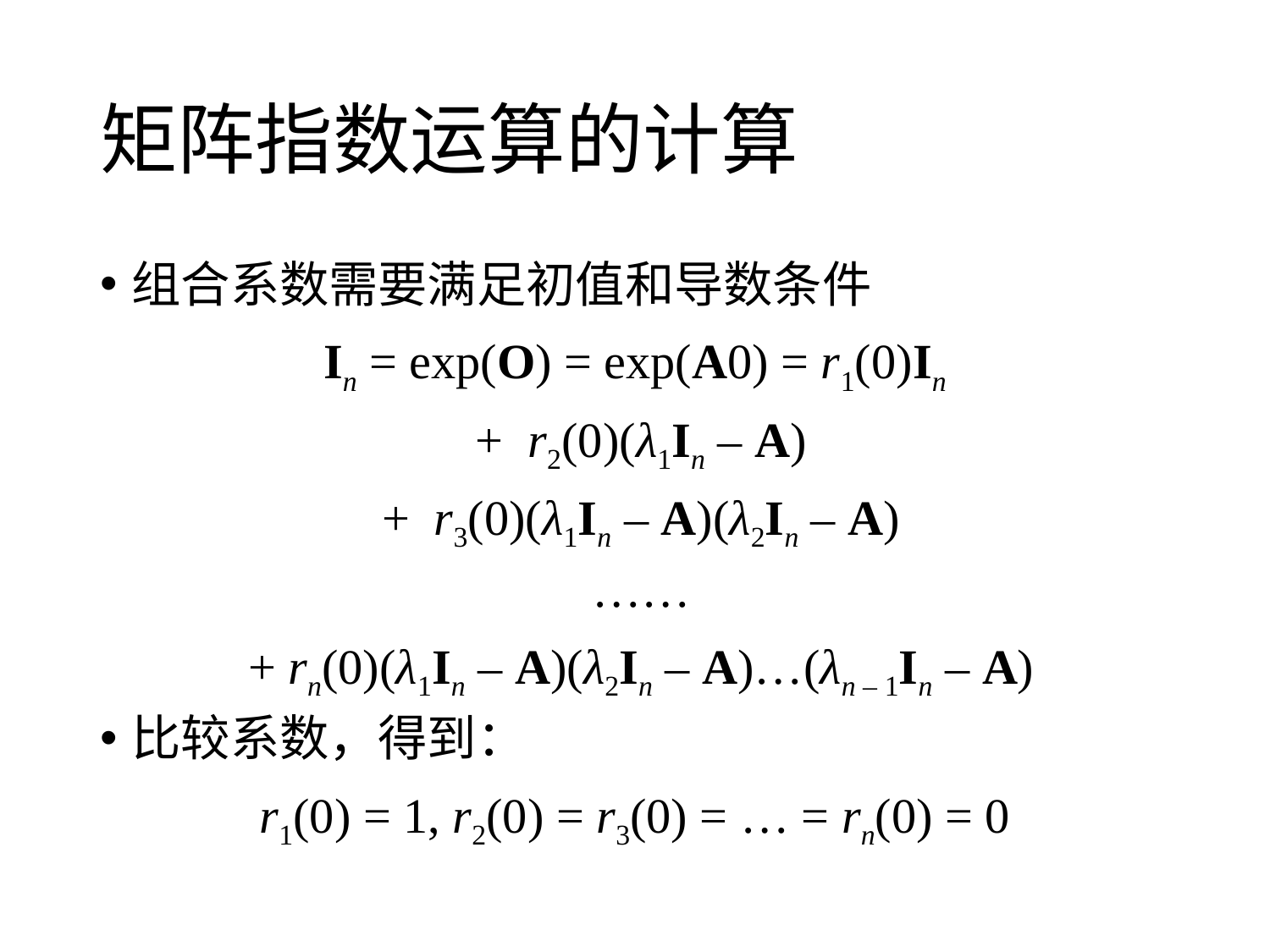

# 矩阵指数运算的计算
组合系数需要满足初值和导数条件
In = exp(O) = exp(A0) = r1(0)In
 +  r2(0)(λ1In – A)
 +  r3(0)(λ1In – A)(λ2In – A)
 ……
 + rn(0)(λ1In – A)(λ2In – A)…(λn – 1In – A)
比较系数，得到：
r1(0) = 1, r2(0) = r3(0) = … = rn(0) = 0